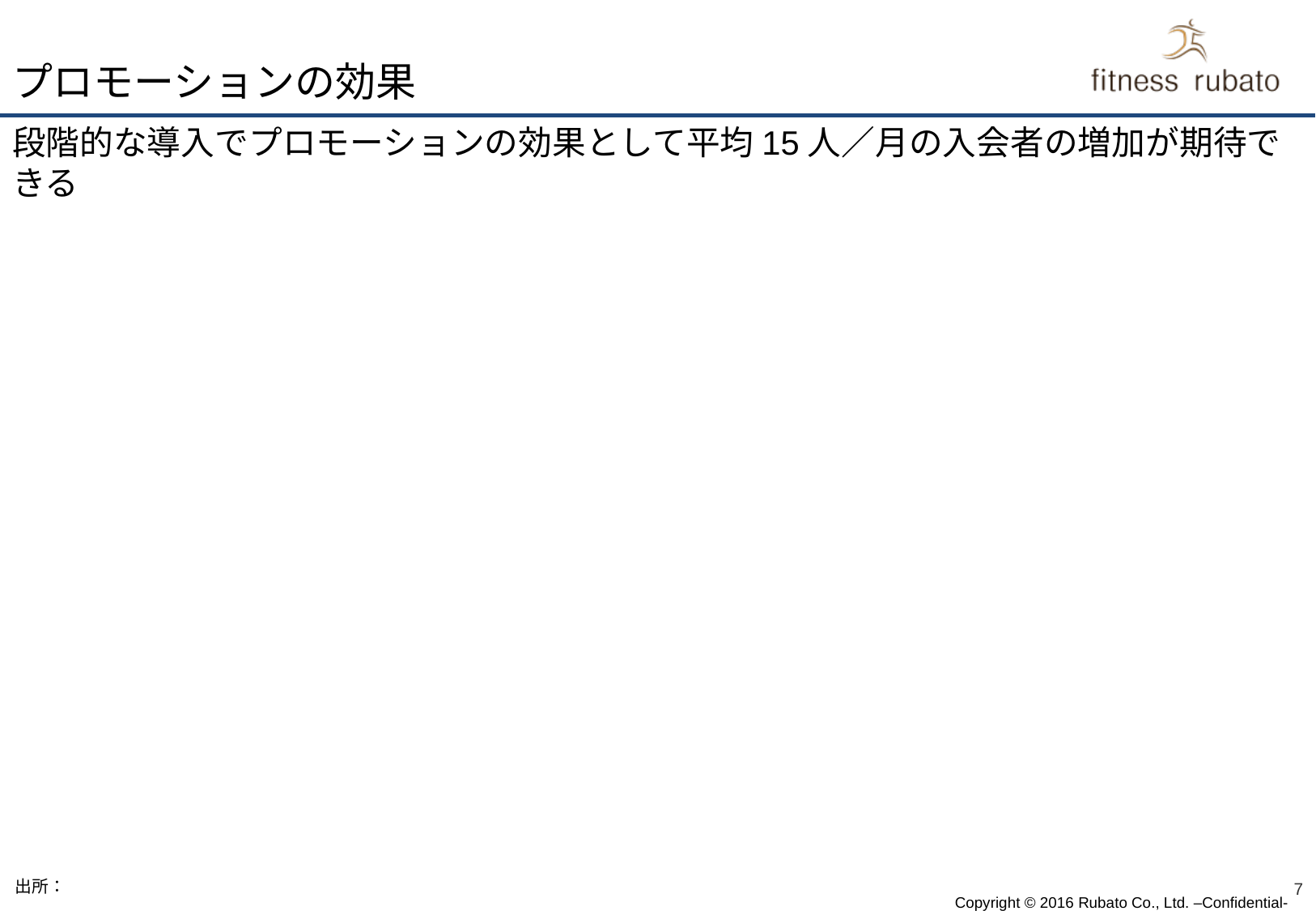

# プロモーションの効果
段階的な導入でプロモーションの効果として平均15人／月の入会者の増加が期待できる
出所：
7